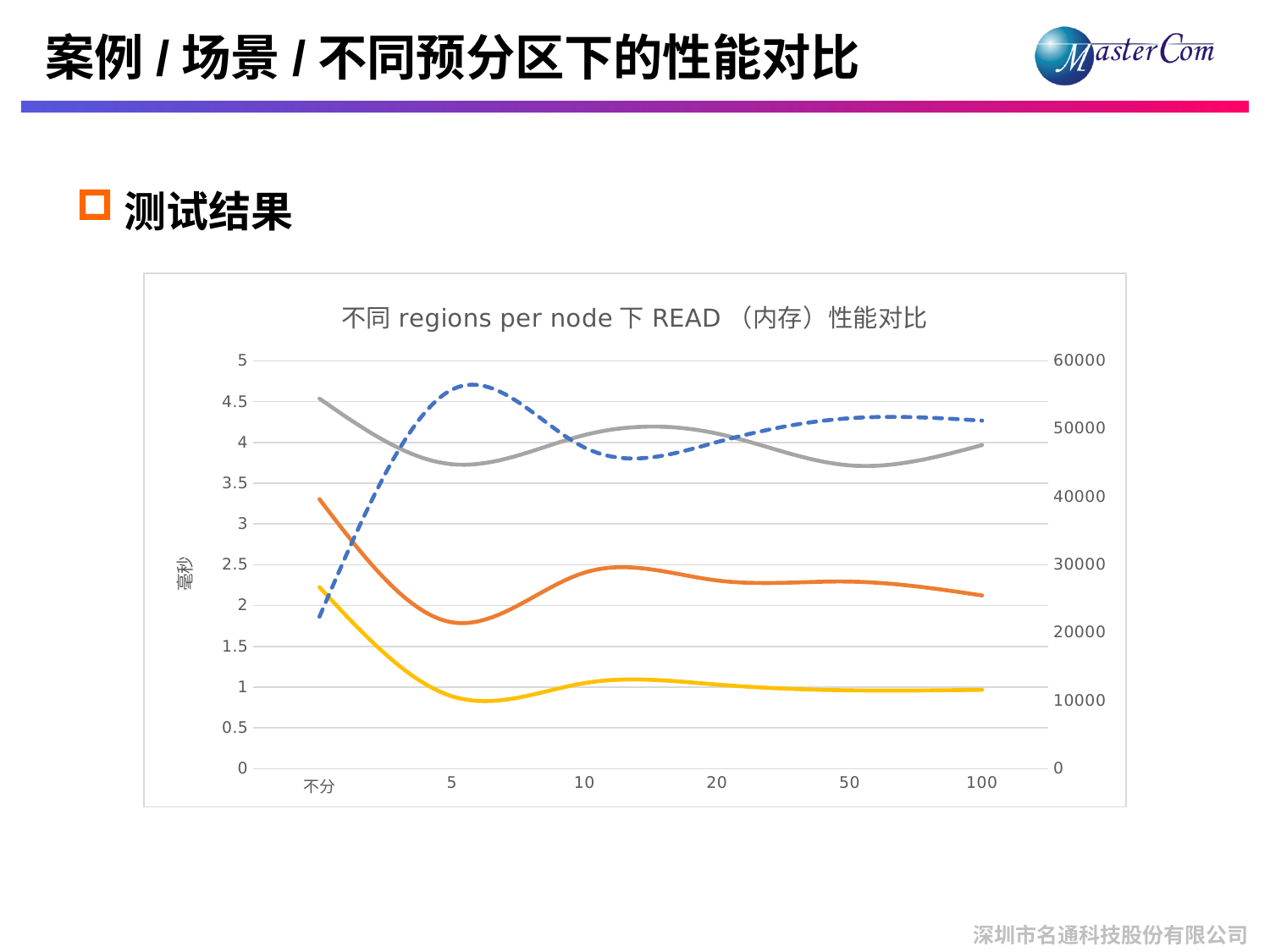

# 案例/场景/不同预分区下的性能对比
测试结果

### Chart: 不同regions per node下READ（内存）性能对比

| Category | 95延迟(ms) | 99延迟(ms) | 平均延迟(ms) | 平均吞吐量(op/s) |
|---|---|---|---|---|
| 不分 | 3.30367 | 4.537 | 2.22484 | 22373.06458 |
| 5 | 1.794 | 3.7323 | 0.88734 | 55780.07657 |
| 10 | 2.40433 | 4.091 | 1.04919 | 47245.97296 |
| 20 | 2.30767 | 4.10833 | 1.03101 | 48052.2816 |
| 50 | 2.29367 | 3.71833 | 0.96070998 | 51563.28172 |
| 100 | 2.124 | 3.96767 | 0.967059 | 51211.65513 |